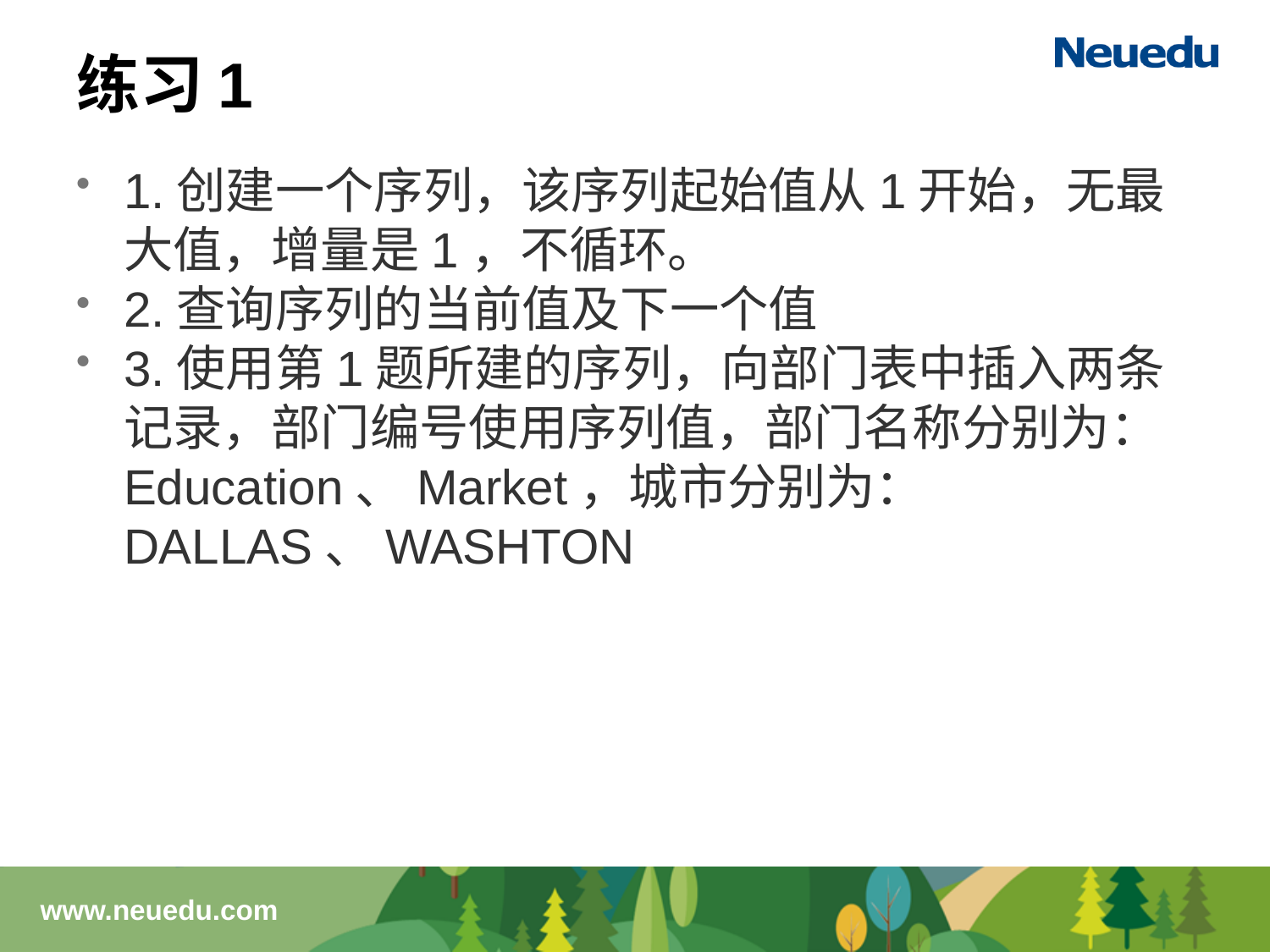

# 练习1
1.创建一个序列，该序列起始值从1开始，无最大值，增量是1，不循环。
2.查询序列的当前值及下一个值
3.使用第1题所建的序列，向部门表中插入两条记录，部门编号使用序列值，部门名称分别为：Education、Market，城市分别为：DALLAS、WASHTON